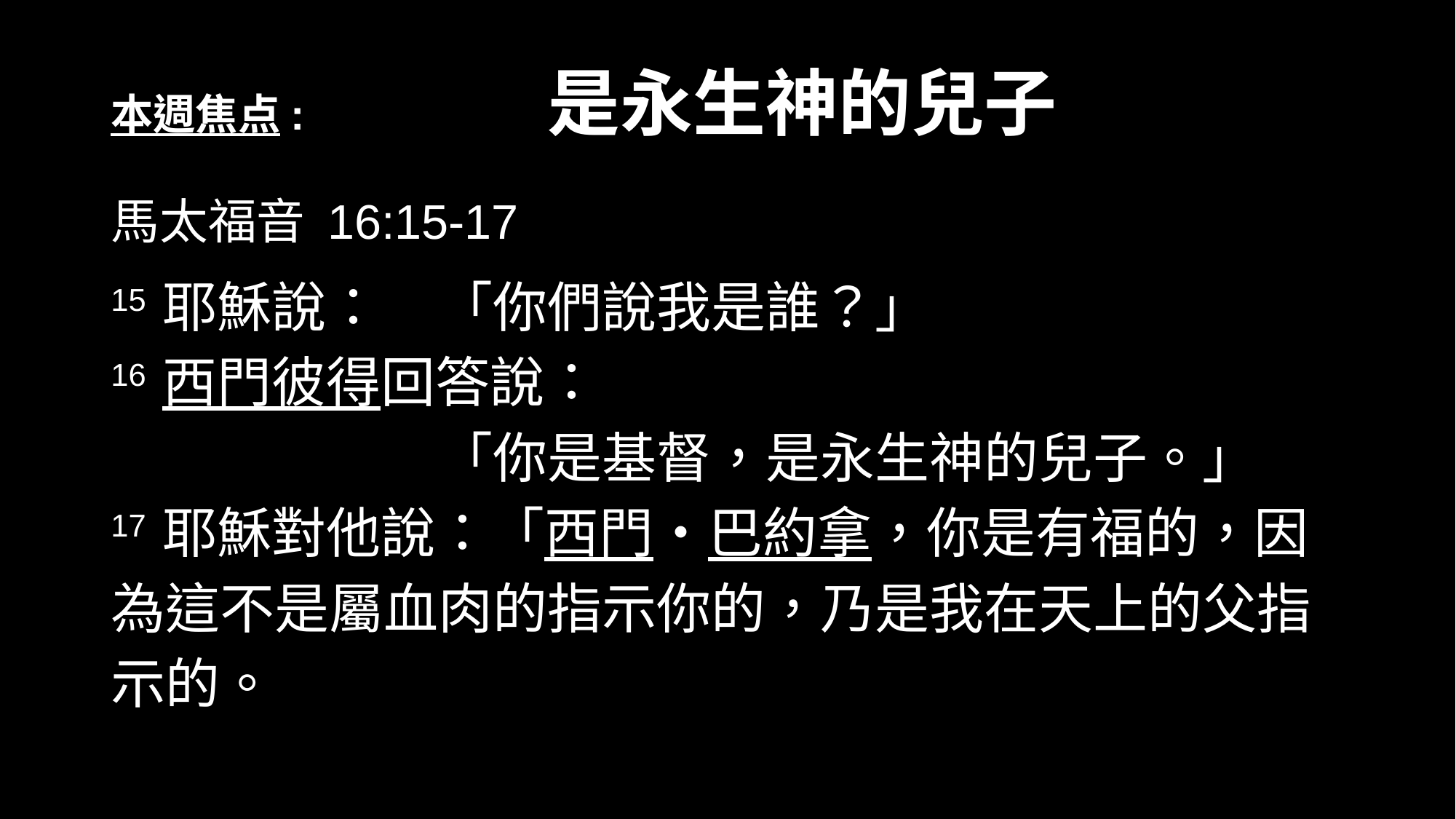

本週焦点:			是永生神的兒子

馬太福音 16:15-17

15 耶穌說：	「你們說我是誰？」
16 西門彼得回答說：
			「你是基督，是永生神的兒子。」
17 耶穌對他說：「西門‧巴約拿，你是有福的，因為這不是屬血肉的指示你的，乃是我在天上的父指示的。

#